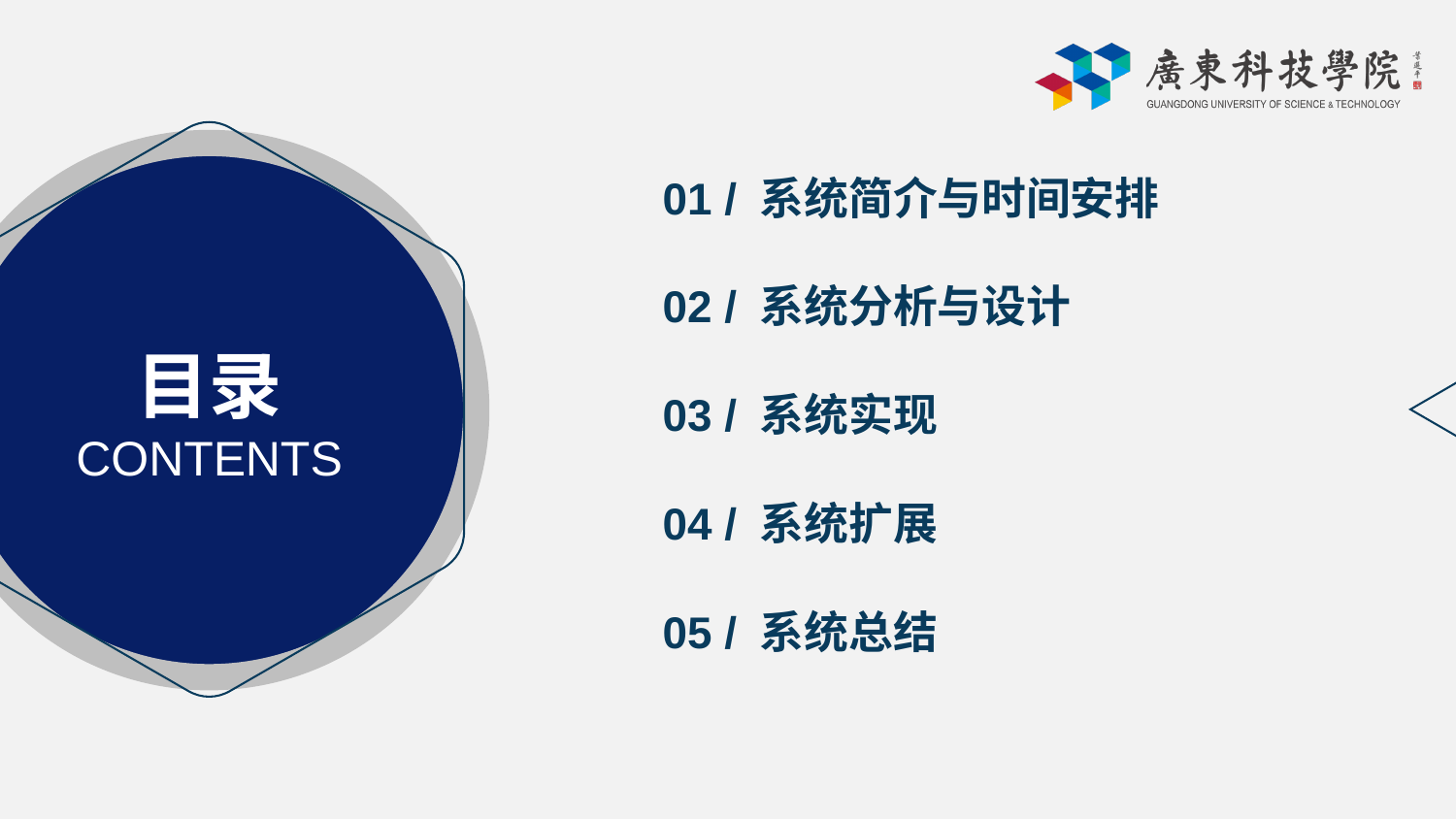

01 / 系统简介与时间安排
02 / 系统分析与设计
目录
CONTENTS

03 / 系统实现
04 / 系统扩展
05 / 系统总结